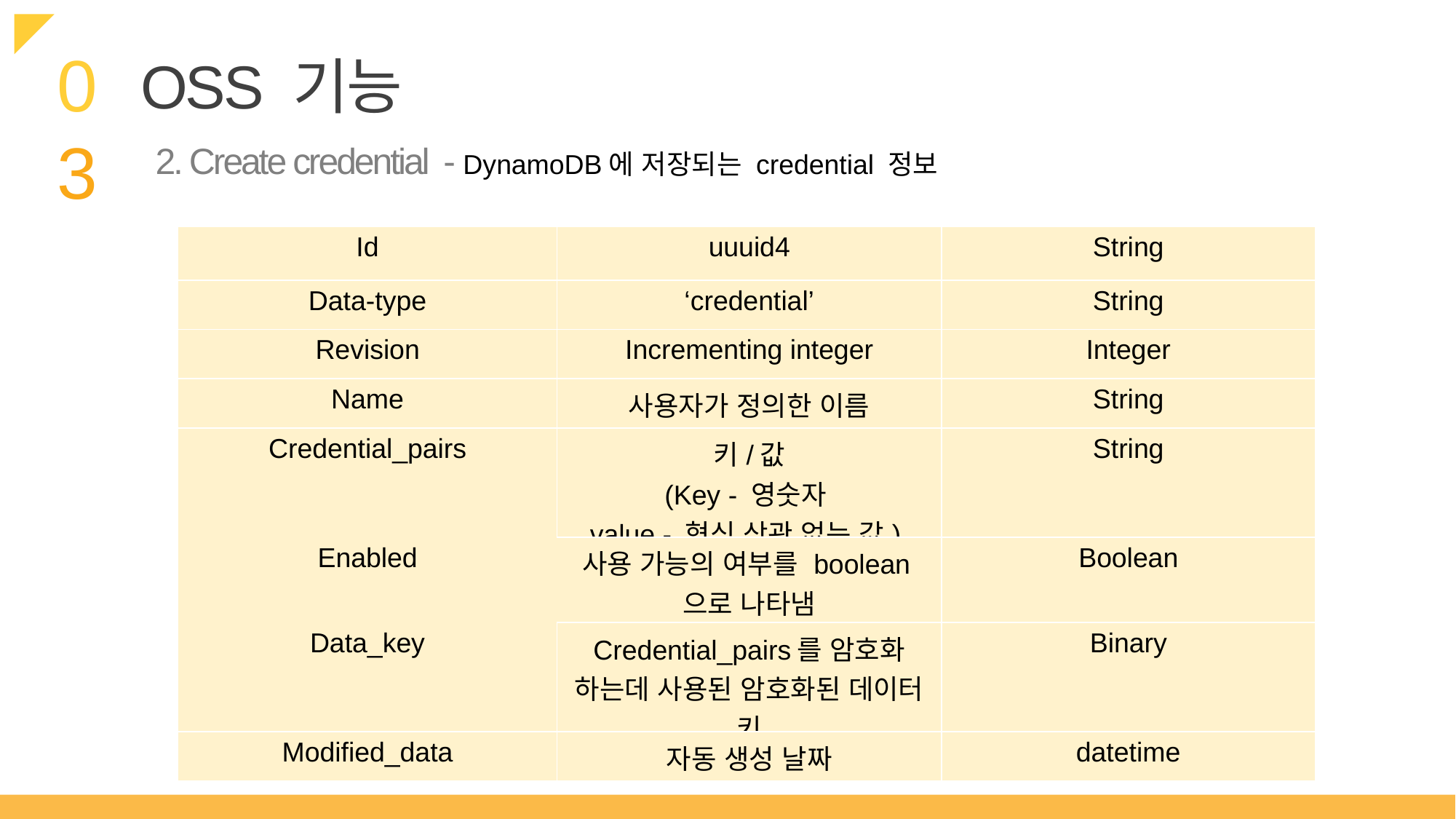

03
OSS 기능
2. Create credential  - DynamoDB에 저장되는 credential 정보
| Id | uuuid4 | String |
| --- | --- | --- |
| Data-type | ‘credential’ | String |
| Revision | Incrementing integer | Integer |
| Name | 사용자가 정의한 이름 | String |
| Credential\_pairs | 키/값 (Key - 영숫자  value - 형식 상관 없는 값) | String |
| Enabled | 사용 가능의 여부를 boolean으로 나타냄 | Boolean |
| Data\_key | Credential\_pairs를 암호화 하는데 사용된 암호화된 데이터 키 | Binary |
| Modified\_data | 자동 생성 날짜 | datetime |